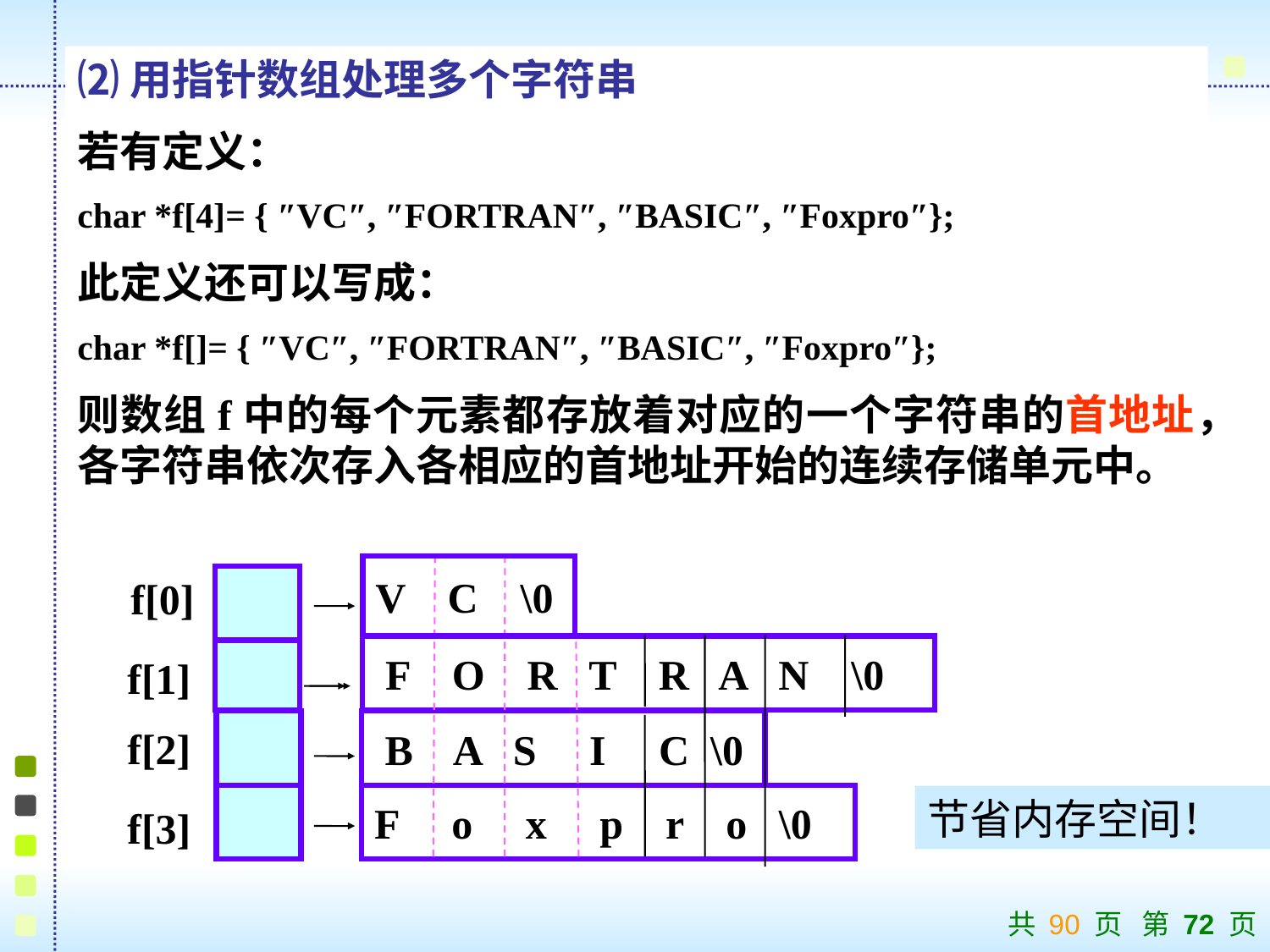

⑵用指针数组处理多个字符串
若有定义：
char *f[4]= { ″VC″, ″FORTRAN″, ″BASIC″, ″Foxpro″};
此定义还可以写成：
char *f[]= { ″VC″, ″FORTRAN″, ″BASIC″, ″Foxpro″};
则数组f中的每个元素都存放着对应的一个字符串的首地址，各字符串依次存入各相应的首地址开始的连续存储单元中。
V    C    \0

f[0]

 F    O    R   T    R   A   N    \0
f[1]

 B    A   S     I     C  \0

f[2]

F     o     x     p    r    o   \0
f[3]

节省内存空间！
共 90 页   第 72 页